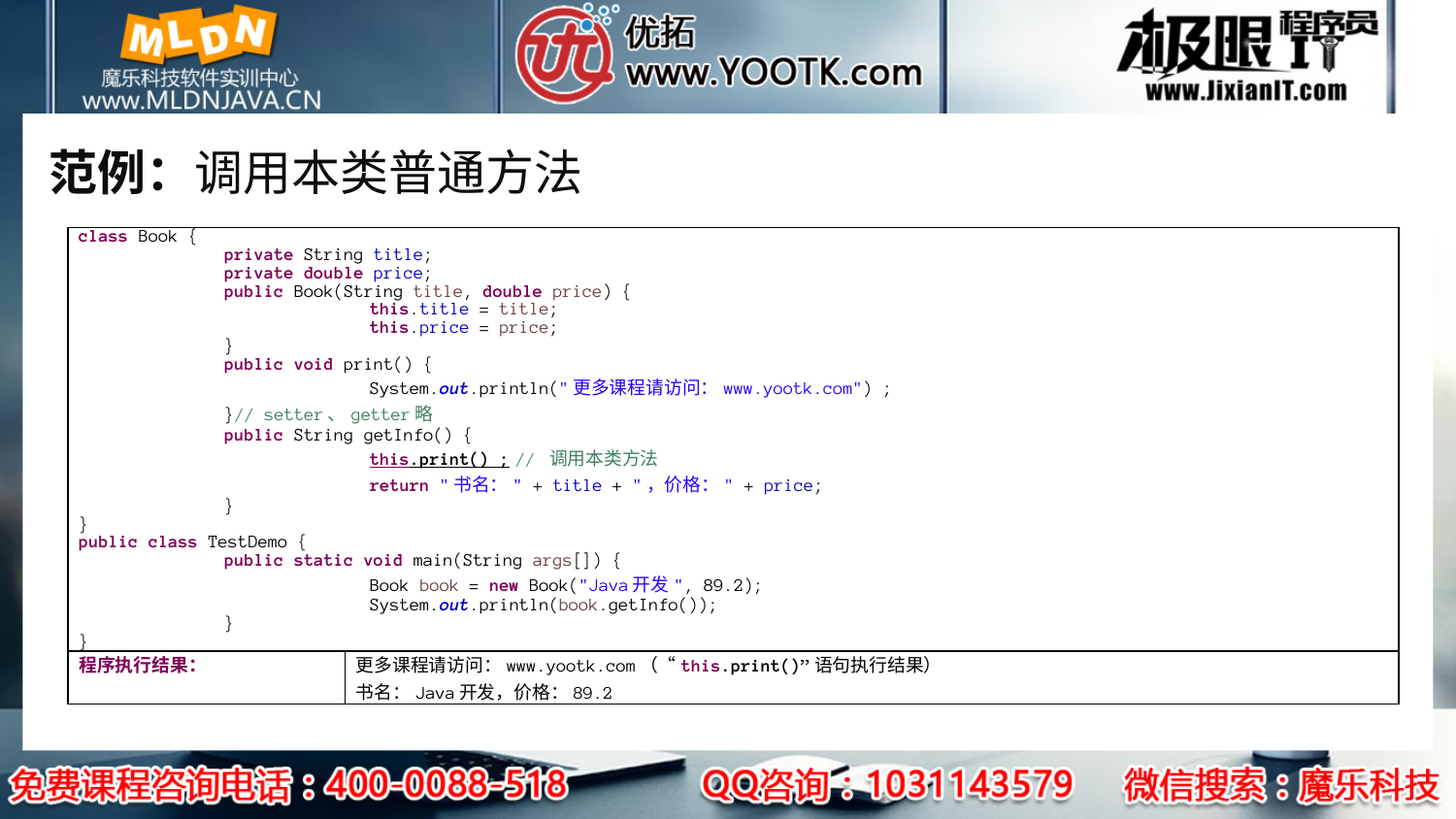

# 范例：调用本类普通方法
| class Book { private String title; private double price; public Book(String title, double price) { this.title = title; this.price = price; } public void print() { System.out.println("更多课程请访问：www.yootk.com") ; }// setter、getter略 public String getInfo() { this.print() ; // 调用本类方法 return "书名：" + title + "，价格：" + price; } } public class TestDemo { public static void main(String args[]) { Book book = new Book("Java开发", 89.2); System.out.println(book.getInfo()); } } |  |
| --- | --- |
| 程序执行结果： | 更多课程请访问：www.yootk.com（“this.print()”语句执行结果） 书名：Java开发，价格：89.2 |